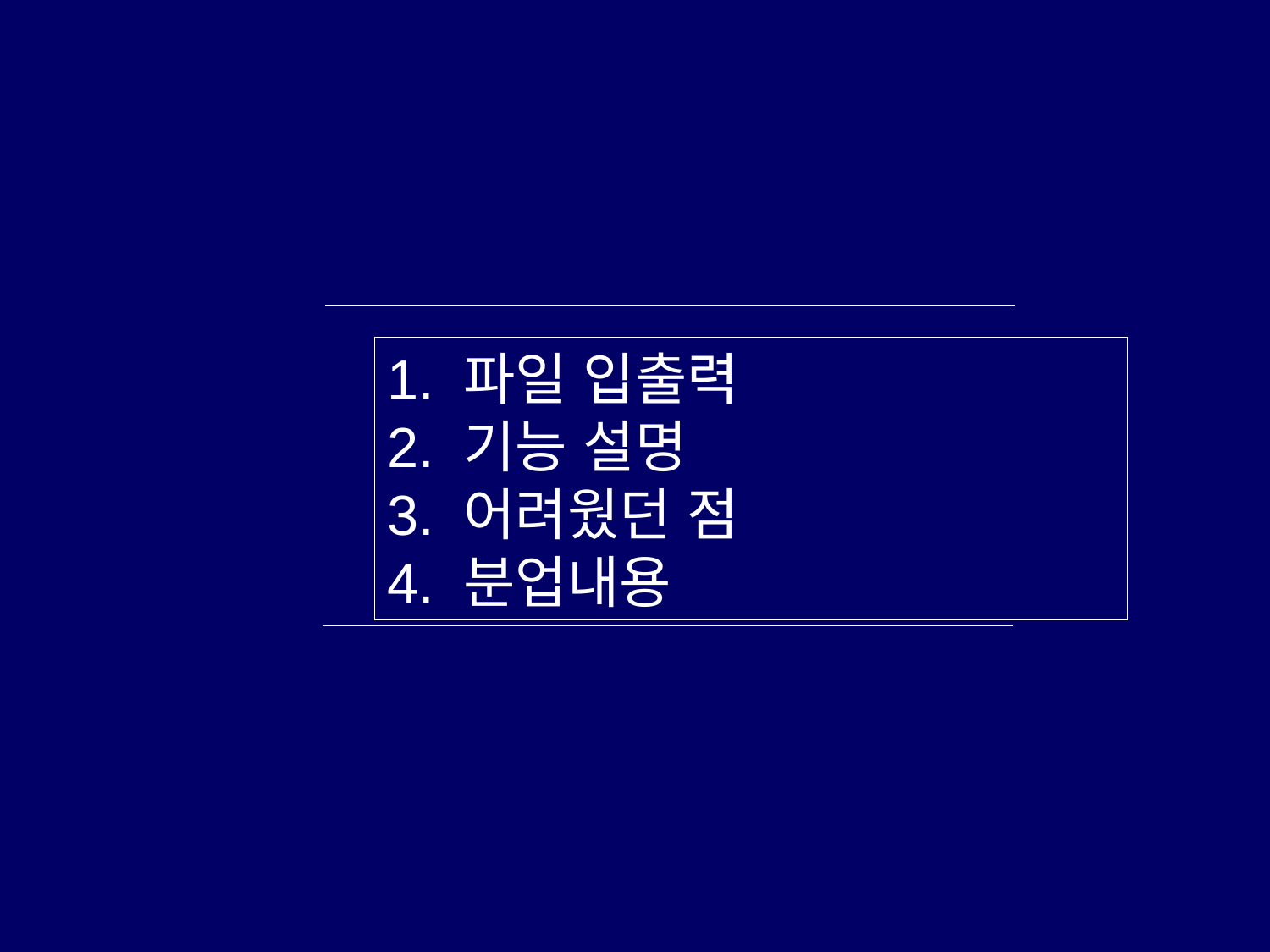

1. 파일 입출력
2. 기능 설명
3. 어려웠던 점
4. 분업내용